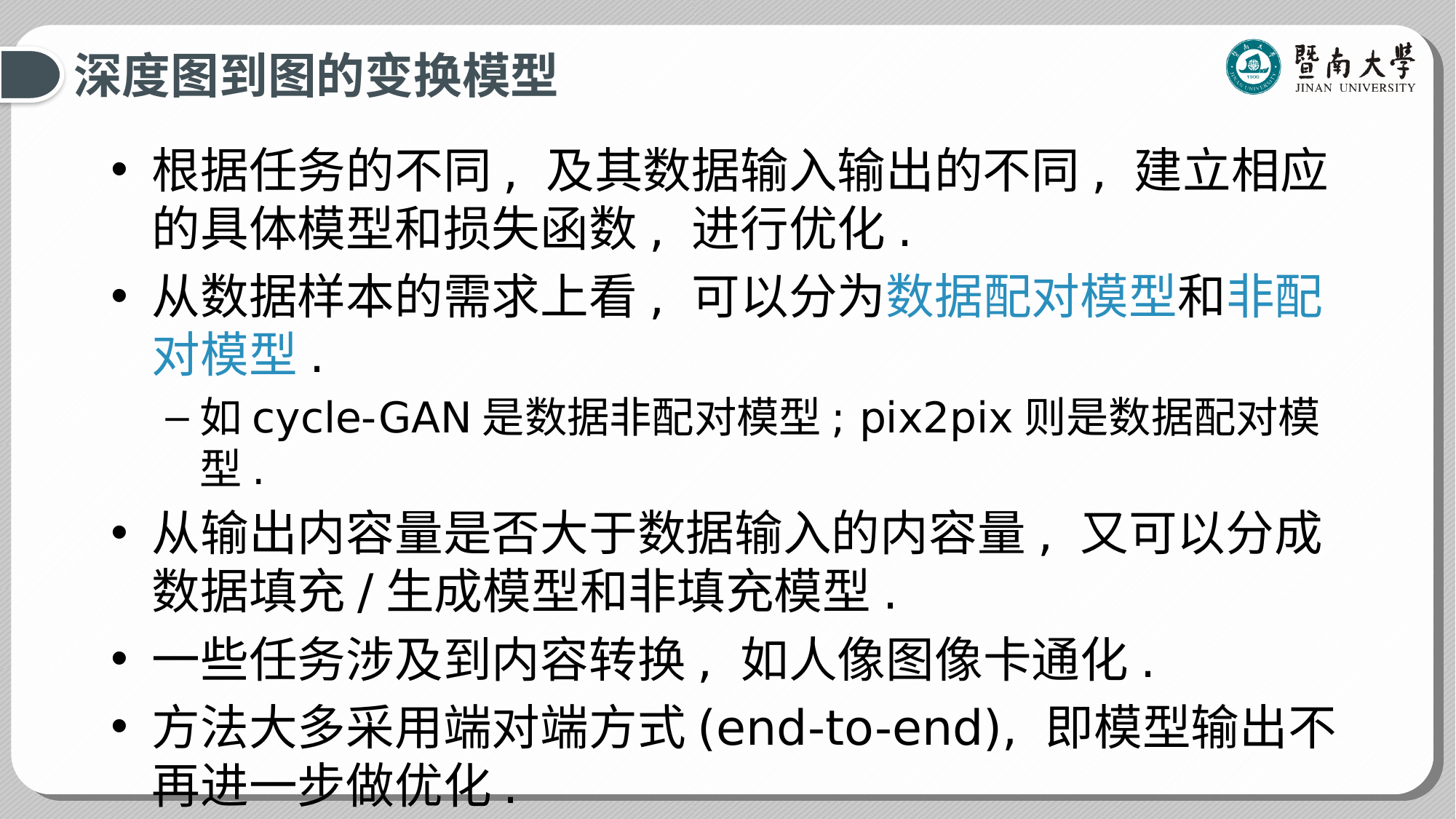

# 深度图到图的变换模型
根据任务的不同, 及其数据输入输出的不同, 建立相应的具体模型和损失函数, 进行优化.
从数据样本的需求上看, 可以分为数据配对模型和非配对模型.
如cycle-GAN是数据非配对模型; pix2pix则是数据配对模型.
从输出内容量是否大于数据输入的内容量, 又可以分成数据填充/生成模型和非填充模型.
一些任务涉及到内容转换, 如人像图像卡通化.
方法大多采用端对端方式(end-to-end), 即模型输出不再进一步做优化.